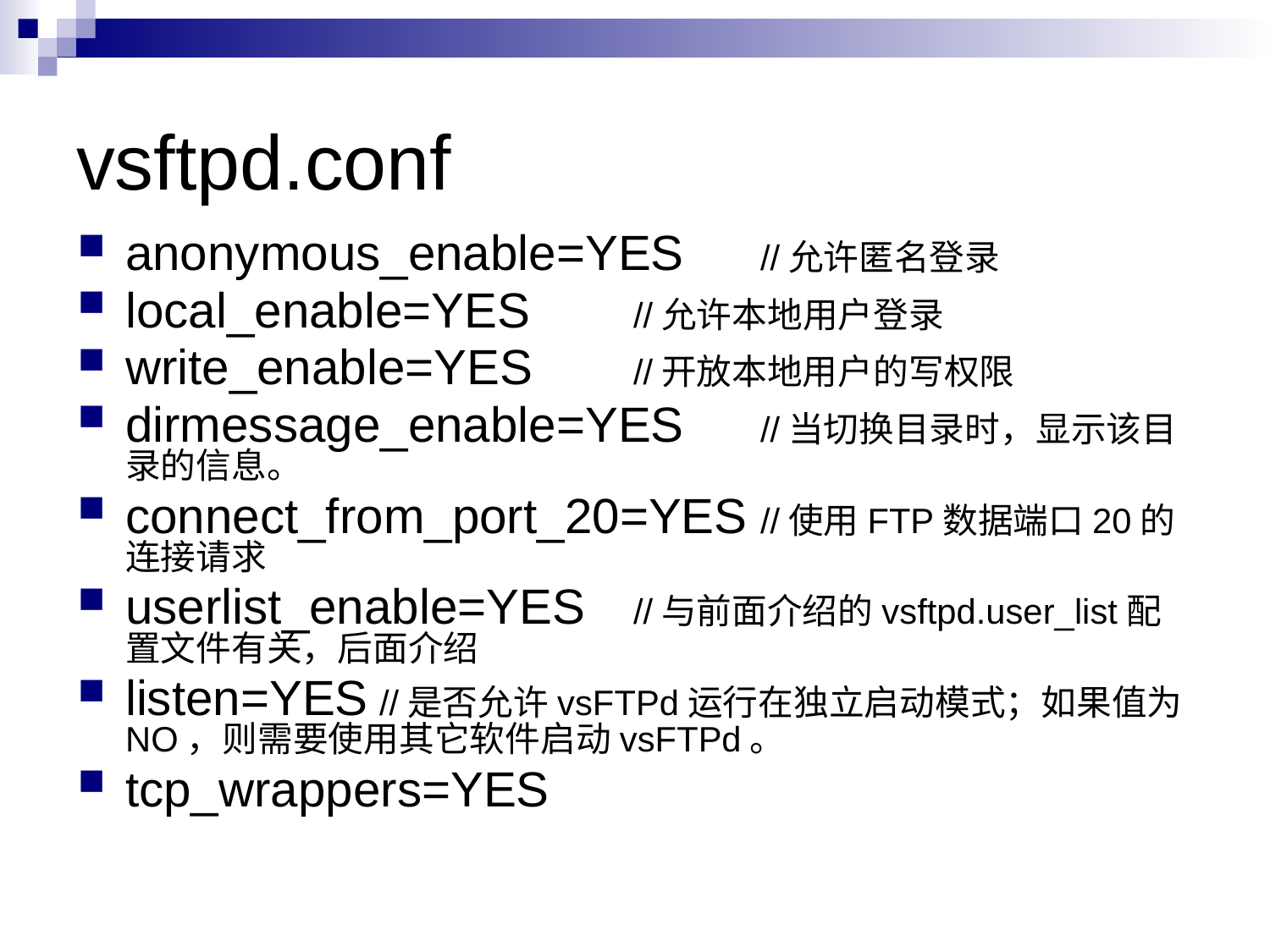

# vsftpd.conf
anonymous_enable=YES	//允许匿名登录
local_enable=YES	//允许本地用户登录
write_enable=YES	//开放本地用户的写权限
dirmessage_enable=YES	//当切换目录时，显示该目录的信息。
connect_from_port_20=YES	//使用FTP数据端口20的连接请求
userlist_enable=YES	//与前面介绍的vsftpd.user_list配置文件有关，后面介绍
listen=YES	//是否允许vsFTPd运行在独立启动模式；如果值为NO，则需要使用其它软件启动vsFTPd。
tcp_wrappers=YES